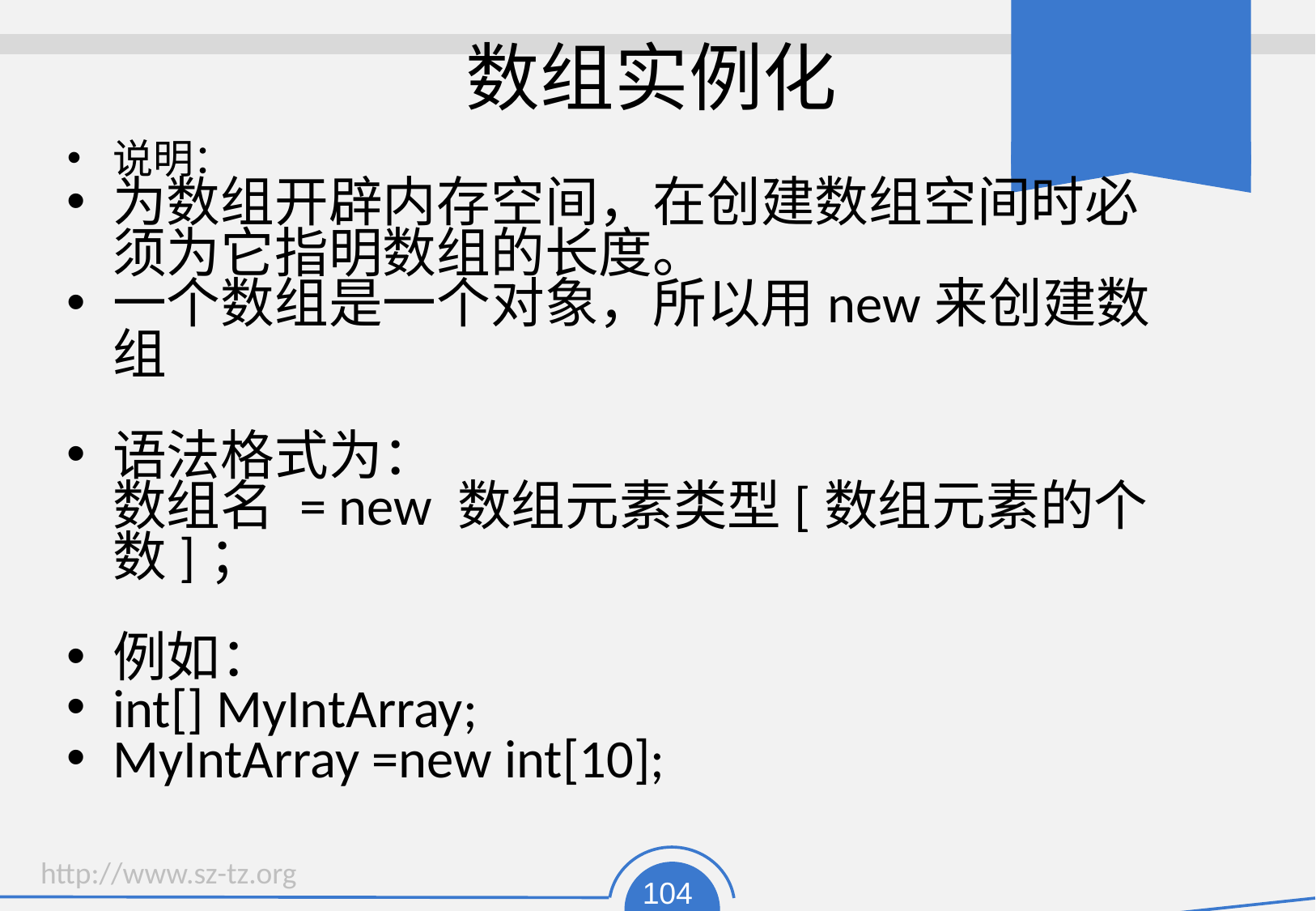

# 数组实例化
说明：
为数组开辟内存空间，在创建数组空间时必须为它指明数组的长度。
一个数组是一个对象，所以用new来创建数组

语法格式为：
数组名 = new 数组元素类型[数组元素的个数]；

例如：
int[] MyIntArray;
MyIntArray =new int[10];